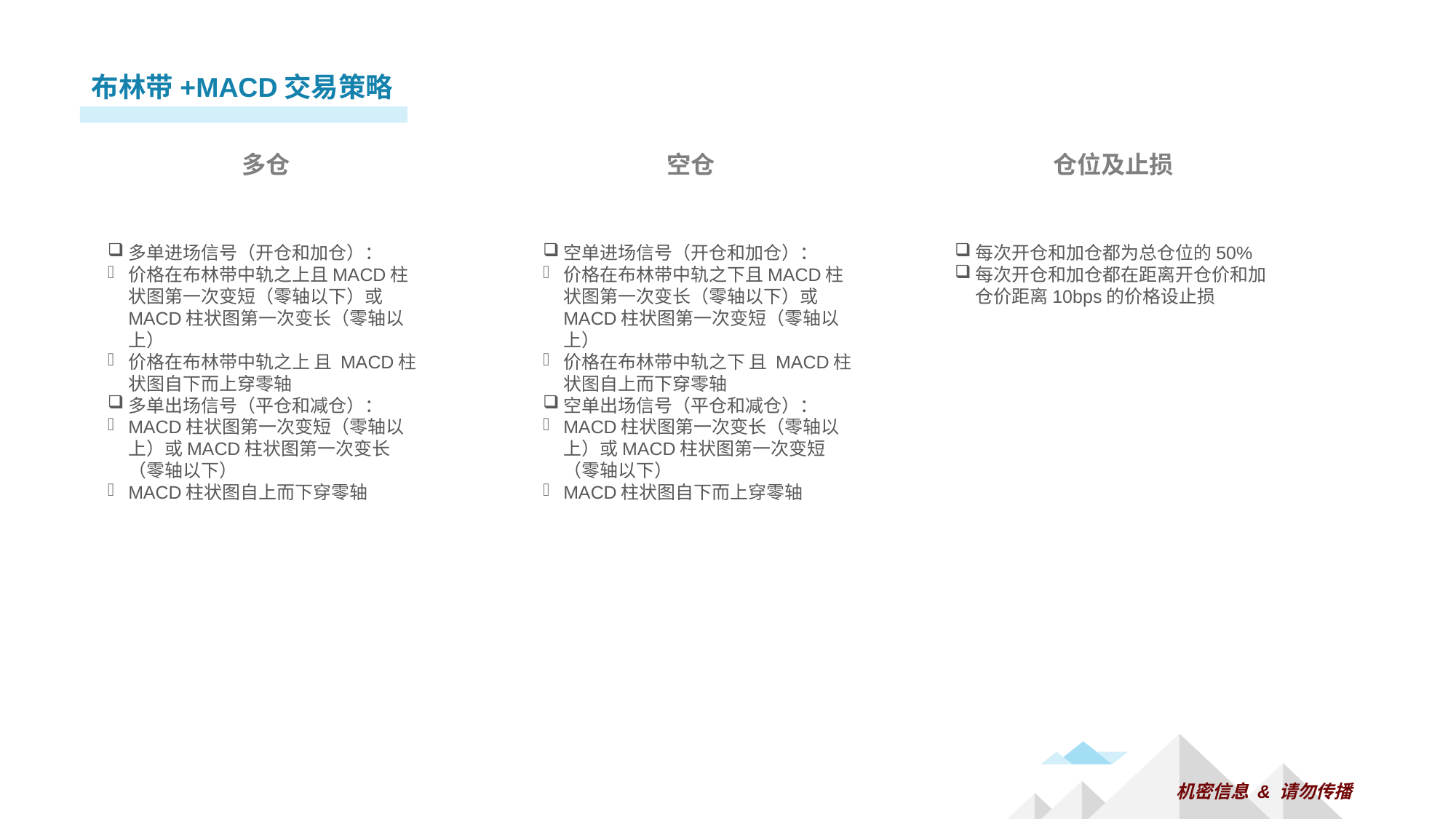

布林带+MACD交易策略
仓位及止损
空仓
多仓
每次开仓和加仓都为总仓位的50%
每次开仓和加仓都在距离开仓价和加仓价距离10bps的价格设止损
空单进场信号（开仓和加仓）：
价格在布林带中轨之下且MACD柱状图第一次变长（零轴以下）或MACD柱状图第一次变短（零轴以上）
价格在布林带中轨之下 且 MACD柱状图自上而下穿零轴
空单出场信号（平仓和减仓）：
MACD柱状图第一次变长（零轴以上）或MACD柱状图第一次变短（零轴以下）
MACD柱状图自下而上穿零轴
多单进场信号（开仓和加仓）：
价格在布林带中轨之上且MACD柱状图第一次变短（零轴以下）或MACD柱状图第一次变长（零轴以上）
价格在布林带中轨之上 且 MACD柱状图自下而上穿零轴
多单出场信号（平仓和减仓）：
MACD柱状图第一次变短（零轴以上）或MACD柱状图第一次变长（零轴以下）
MACD柱状图自上而下穿零轴